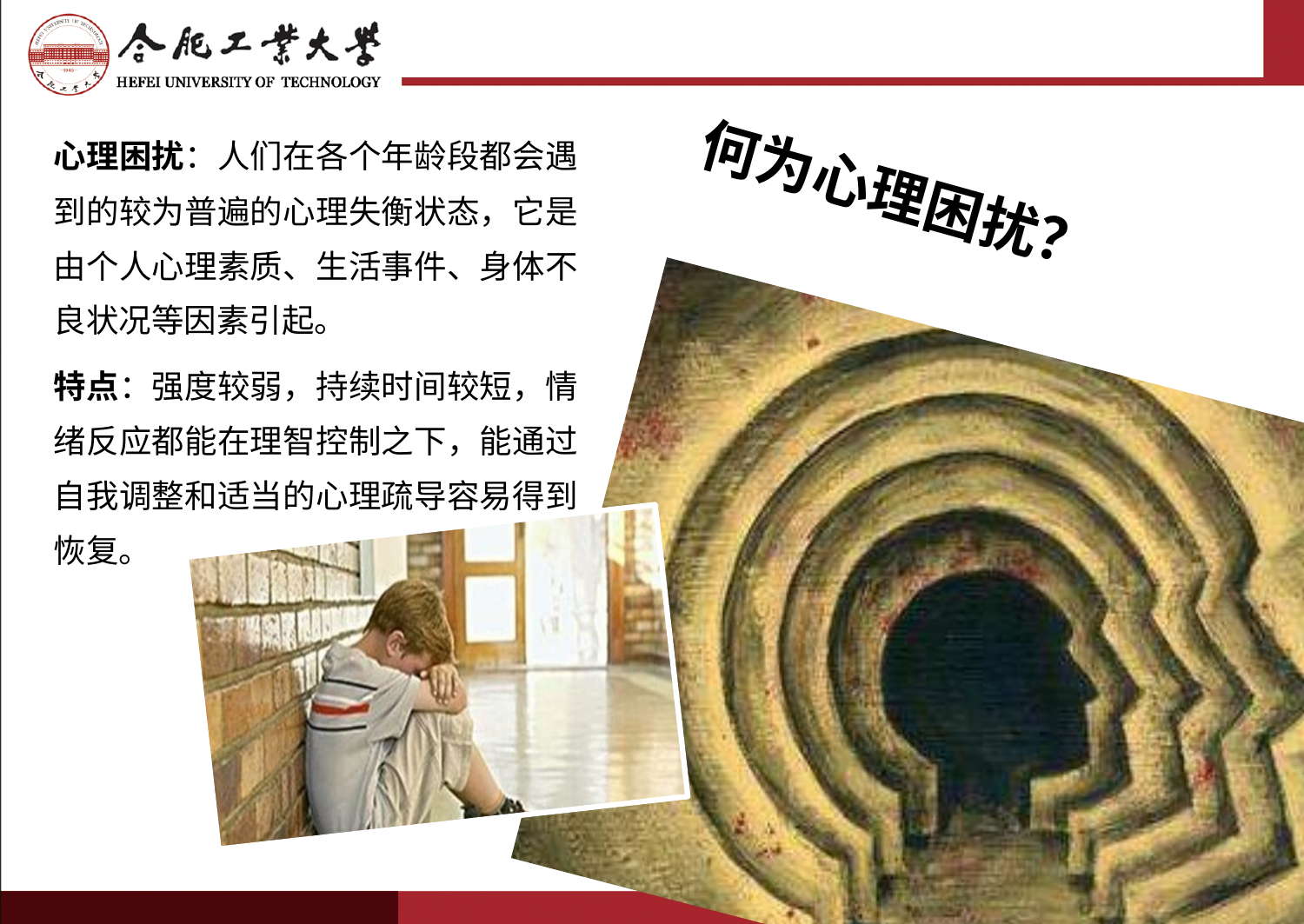

心理困扰：人们在各个年龄段都会遇到的较为普遍的心理失衡状态，它是由个人心理素质、生活事件、身体不良状况等因素引起。
特点：强度较弱，持续时间较短，情绪反应都能在理智控制之下，能通过自我调整和适当的心理疏导容易得到恢复。
何为心理困扰？